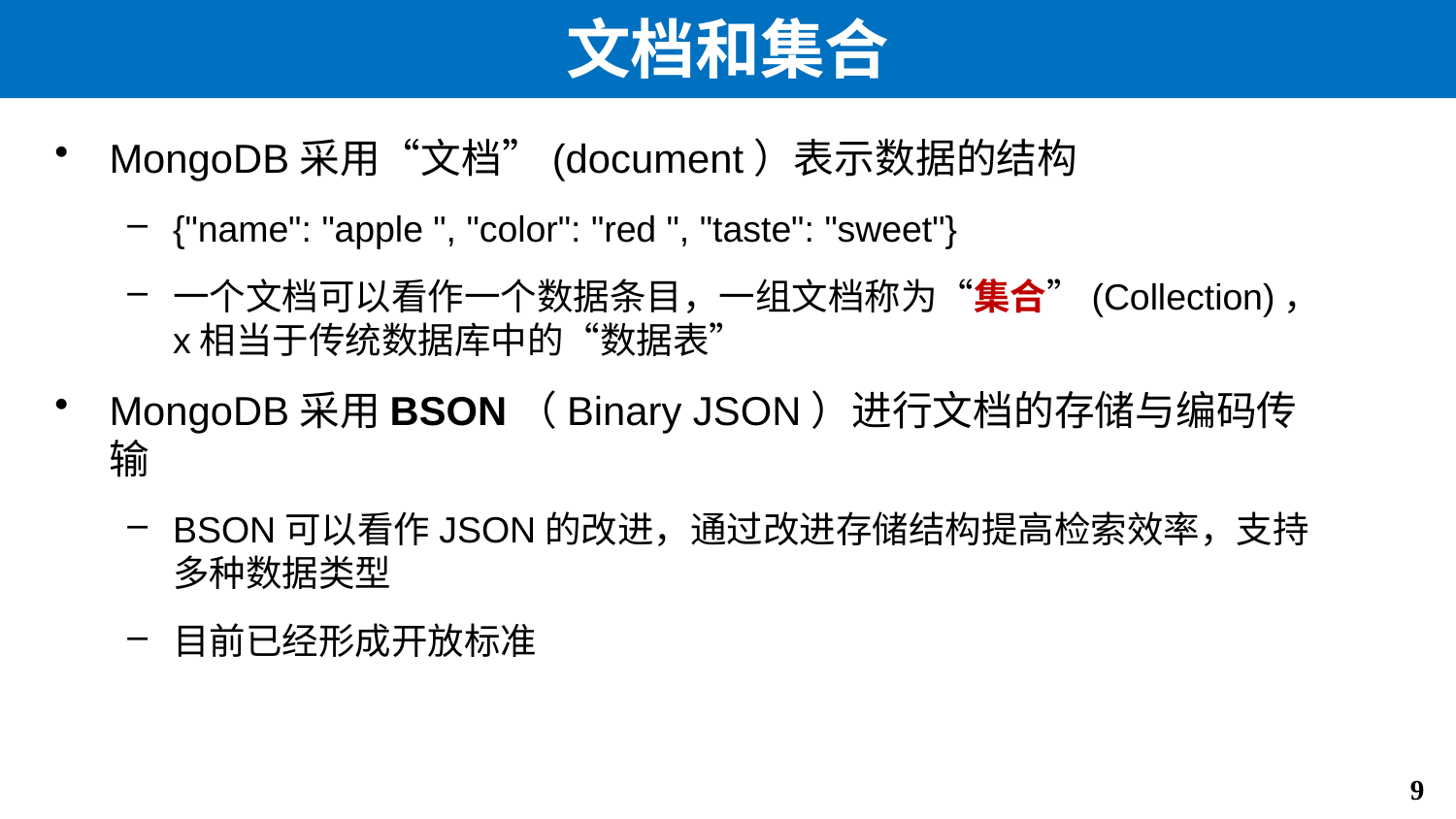

# 文档和集合
MongoDB采用“文档”(document）表示数据的结构
{"name": "apple ", "color": "red ", "taste": "sweet"}
一个文档可以看作一个数据条目，一组文档称为“集合”(Collection)，x相当于传统数据库中的“数据表”
MongoDB采用BSON（Binary JSON）进行文档的存储与编码传输
BSON可以看作JSON的改进，通过改进存储结构提高检索效率，支持多种数据类型
目前已经形成开放标准